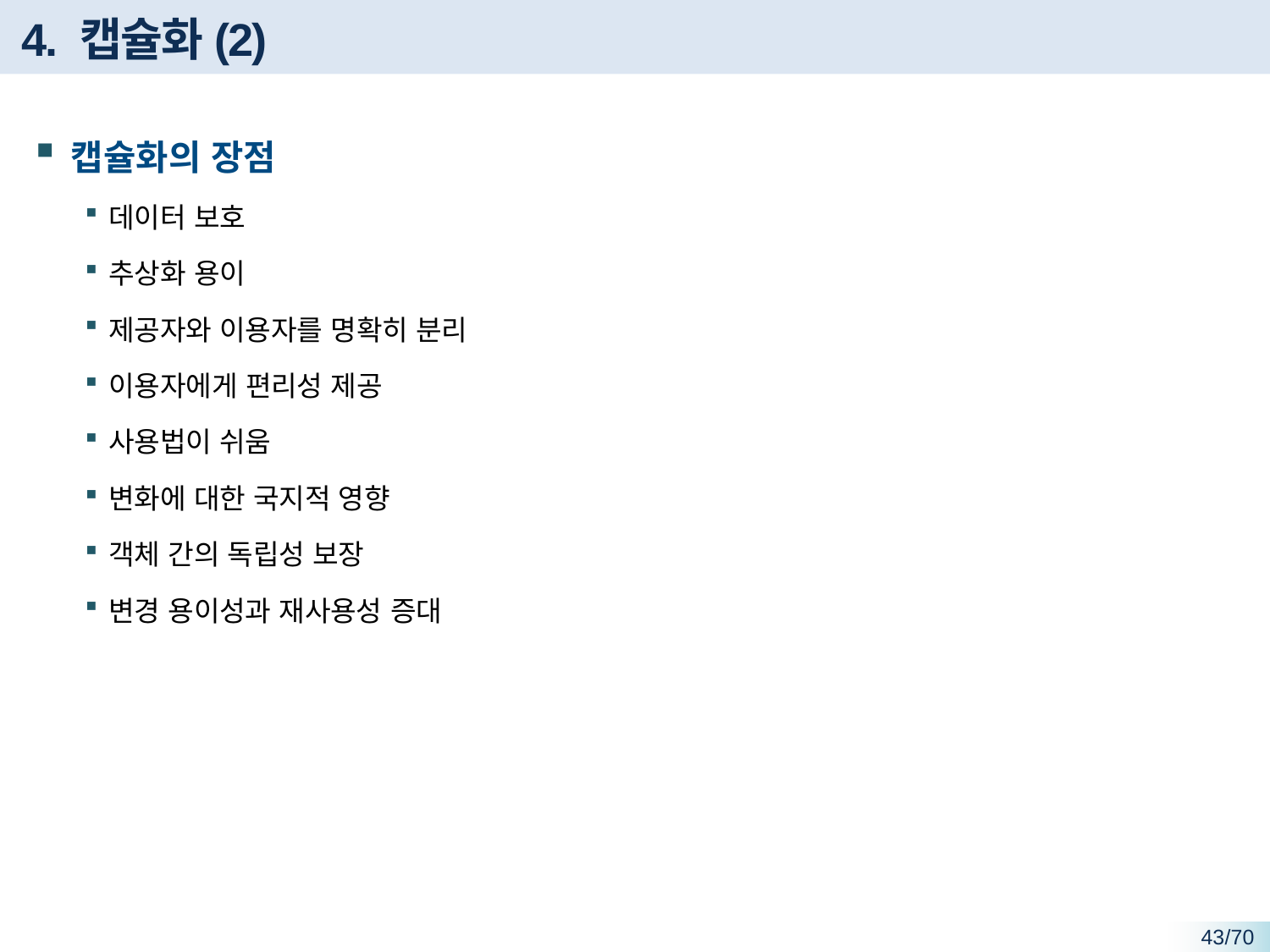

# 4. 캡슐화(2)
캡슐화의 장점
데이터 보호
추상화 용이
제공자와 이용자를 명확히 분리
이용자에게 편리성 제공
사용법이 쉬움
변화에 대한 국지적 영향
객체 간의 독립성 보장
변경 용이성과 재사용성 증대